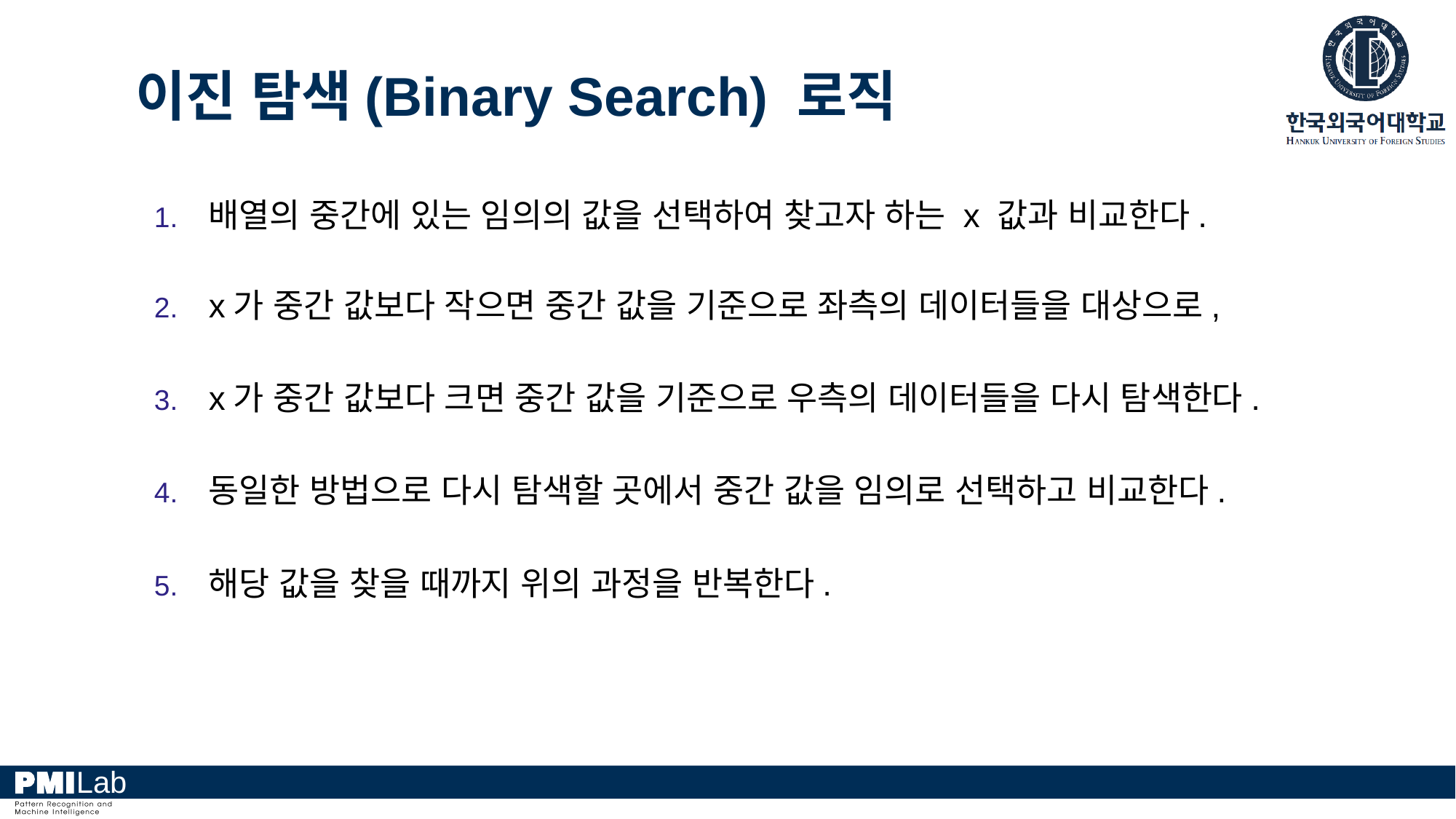

# 이진 탐색(Binary Search) 로직
배열의 중간에 있는 임의의 값을 선택하여 찾고자 하는 x 값과 비교한다.

x가 중간 값보다 작으면 중간 값을 기준으로 좌측의 데이터들을 대상으로,

x가 중간 값보다 크면 중간 값을 기준으로 우측의 데이터들을 다시 탐색한다.

동일한 방법으로 다시 탐색할 곳에서 중간 값을 임의로 선택하고 비교한다.

해당 값을 찾을 때까지 위의 과정을 반복한다.